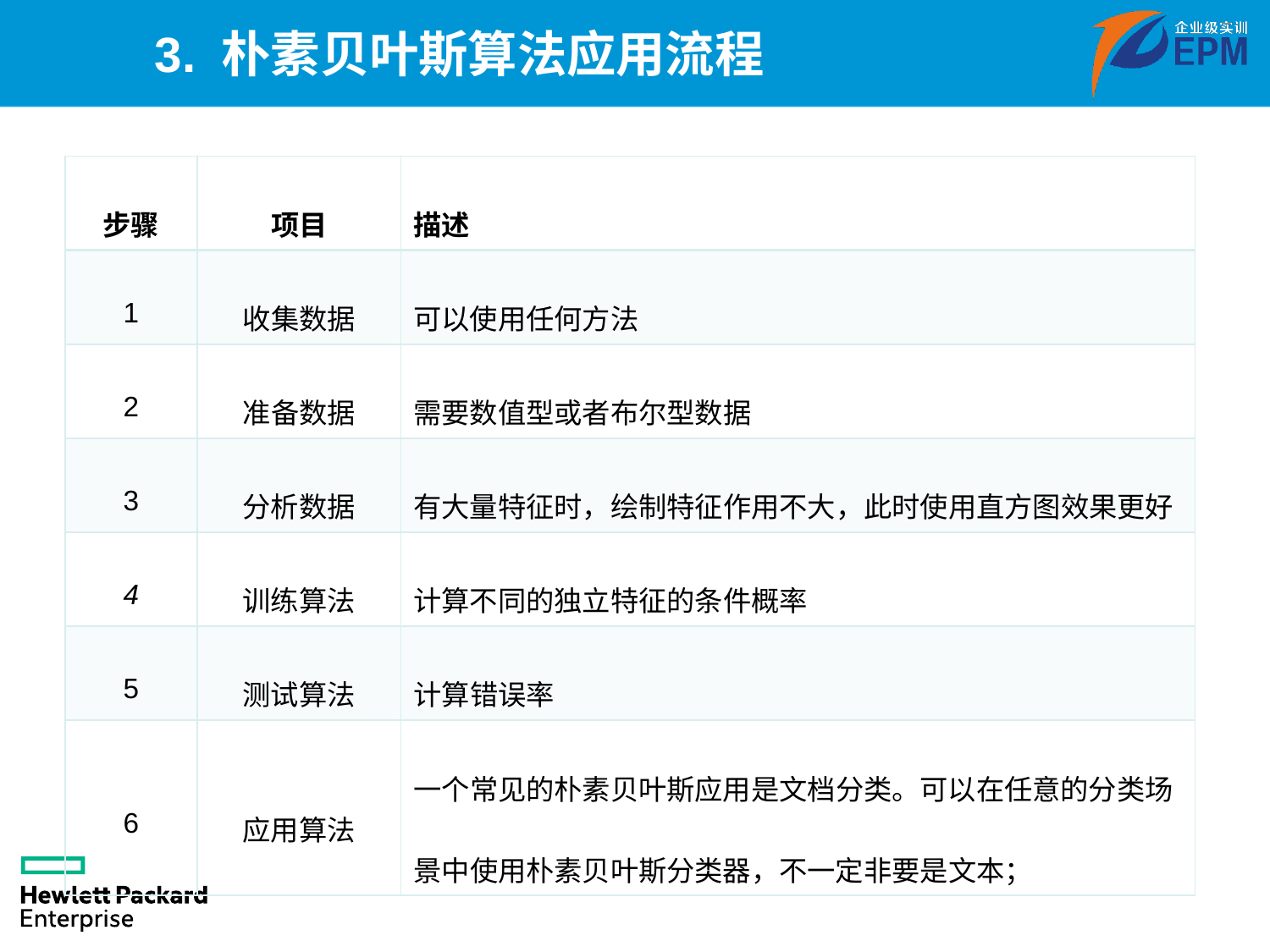

# 3. 朴素贝叶斯算法应用流程
| 步骤 | 项目 | 描述 |
| --- | --- | --- |
| 1 | 收集数据 | 可以使用任何方法 |
| 2 | 准备数据 | 需要数值型或者布尔型数据 |
| 3 | 分析数据 | 有大量特征时，绘制特征作用不大，此时使用直方图效果更好 |
| 4 | 训练算法 | 计算不同的独立特征的条件概率 |
| 5 | 测试算法 | 计算错误率 |
| 6 | 应用算法 | 一个常见的朴素贝叶斯应用是文档分类。可以在任意的分类场景中使用朴素贝叶斯分类器，不一定非要是文本； |